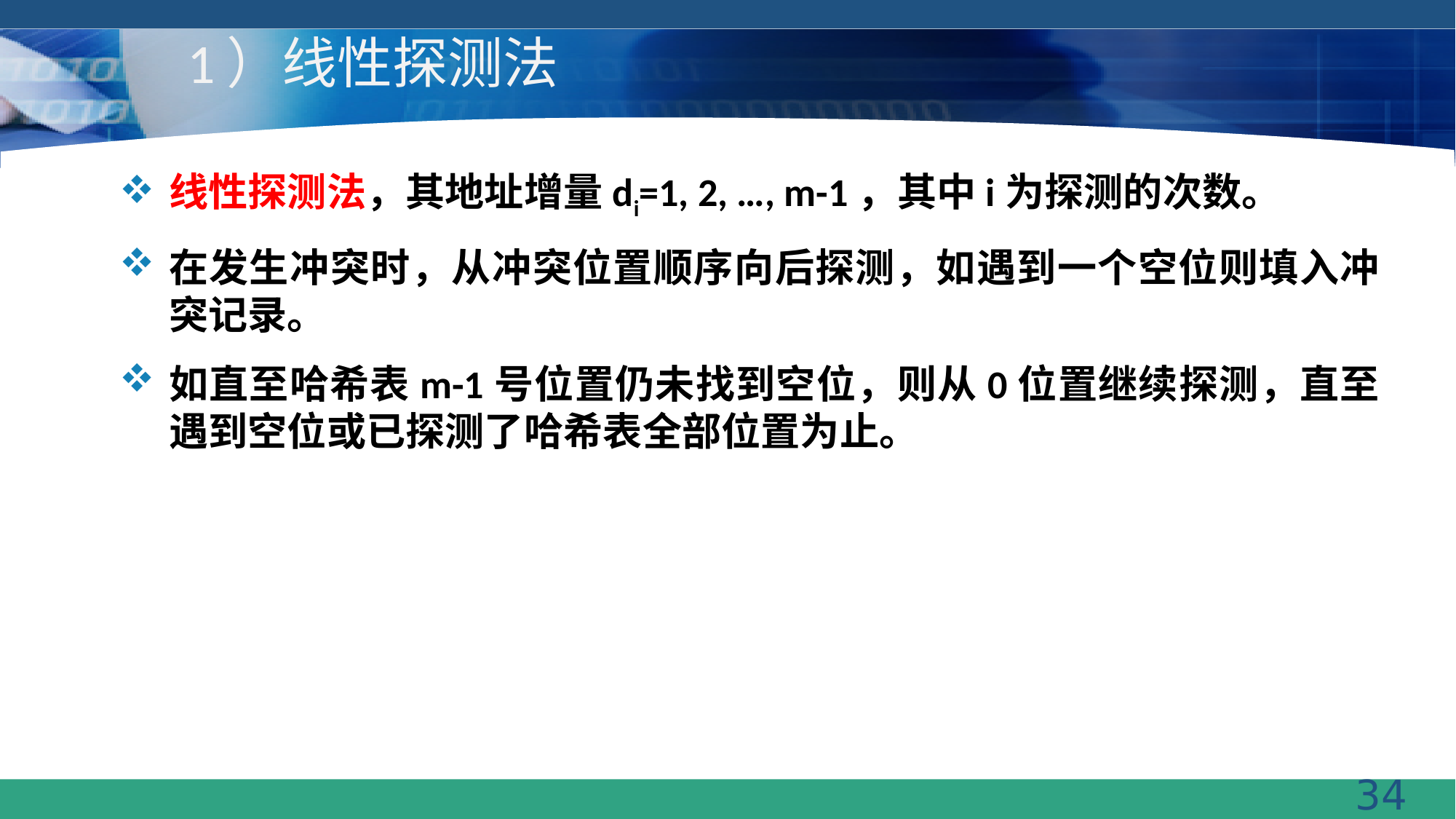

# 1）线性探测法
线性探测法，其地址增量di=1, 2, …, m-1，其中i为探测的次数。
在发生冲突时，从冲突位置顺序向后探测，如遇到一个空位则填入冲突记录。
如直至哈希表m-1号位置仍未找到空位，则从0位置继续探测，直至遇到空位或已探测了哈希表全部位置为止。